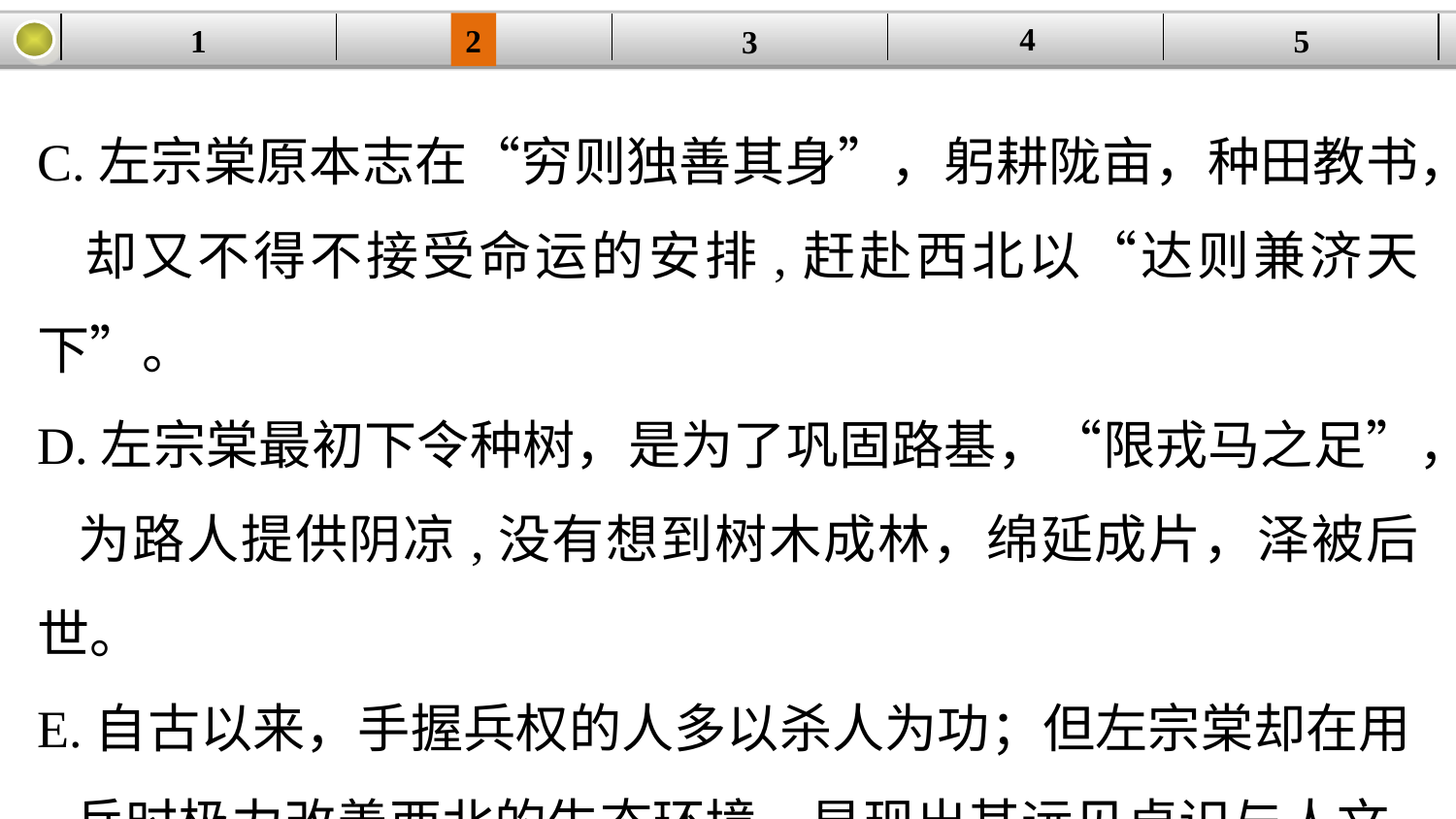

4

1
2
5
|  |  |  |  |  |
| --- | --- | --- | --- | --- |
3

C.左宗棠原本志在“穷则独善其身”，躬耕陇亩，种田教书，
  却又不得不接受命运的安排,赶赴西北以“达则兼济天下”。
D.左宗棠最初下令种树，是为了巩固路基，“限戎马之足”，
  为路人提供阴凉,没有想到树木成林，绵延成片，泽被后世。
E.自古以来，手握兵权的人多以杀人为功；但左宗棠却在用
  兵时极力改善西北的生态环境，显现出其远见卓识与人文
  情怀。